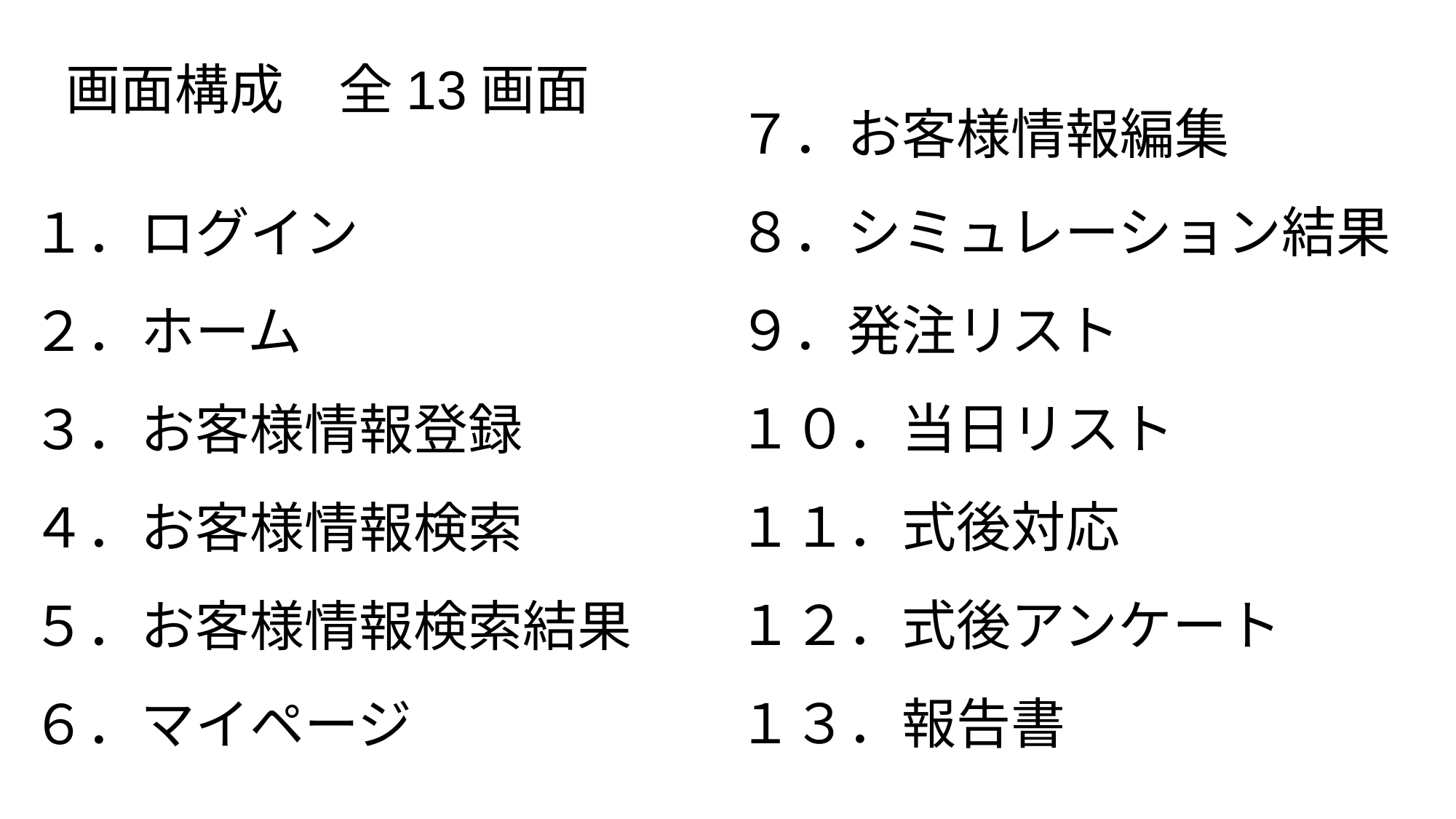

画面構成　全13画面

７．お客様情報編集
８．シミュレーション結果
９．発注リスト
１０．当日リスト
１１．式後対応
１２．式後アンケート
１３．報告書
１．ログイン
２．ホーム
３．お客様情報登録
４．お客様情報検索
５．お客様情報検索結果
６．マイページ